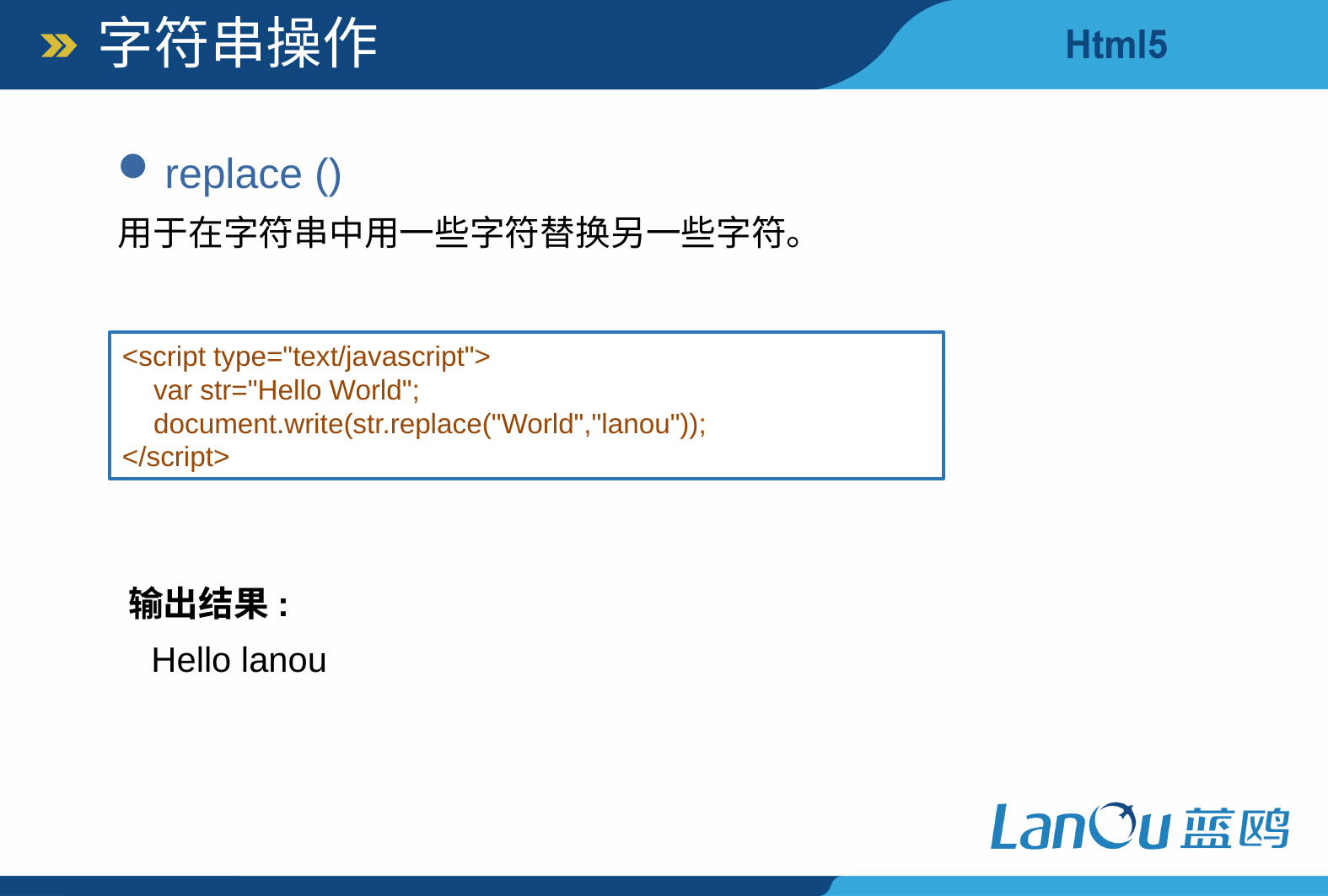

字符串操作
replace ()
用于在字符串中用一些字符替换另一些字符。
<script type="text/javascript">
    var str="Hello World";
    document.write(str.replace("World","lanou"));
</script>
输出结果:
Hello lanou